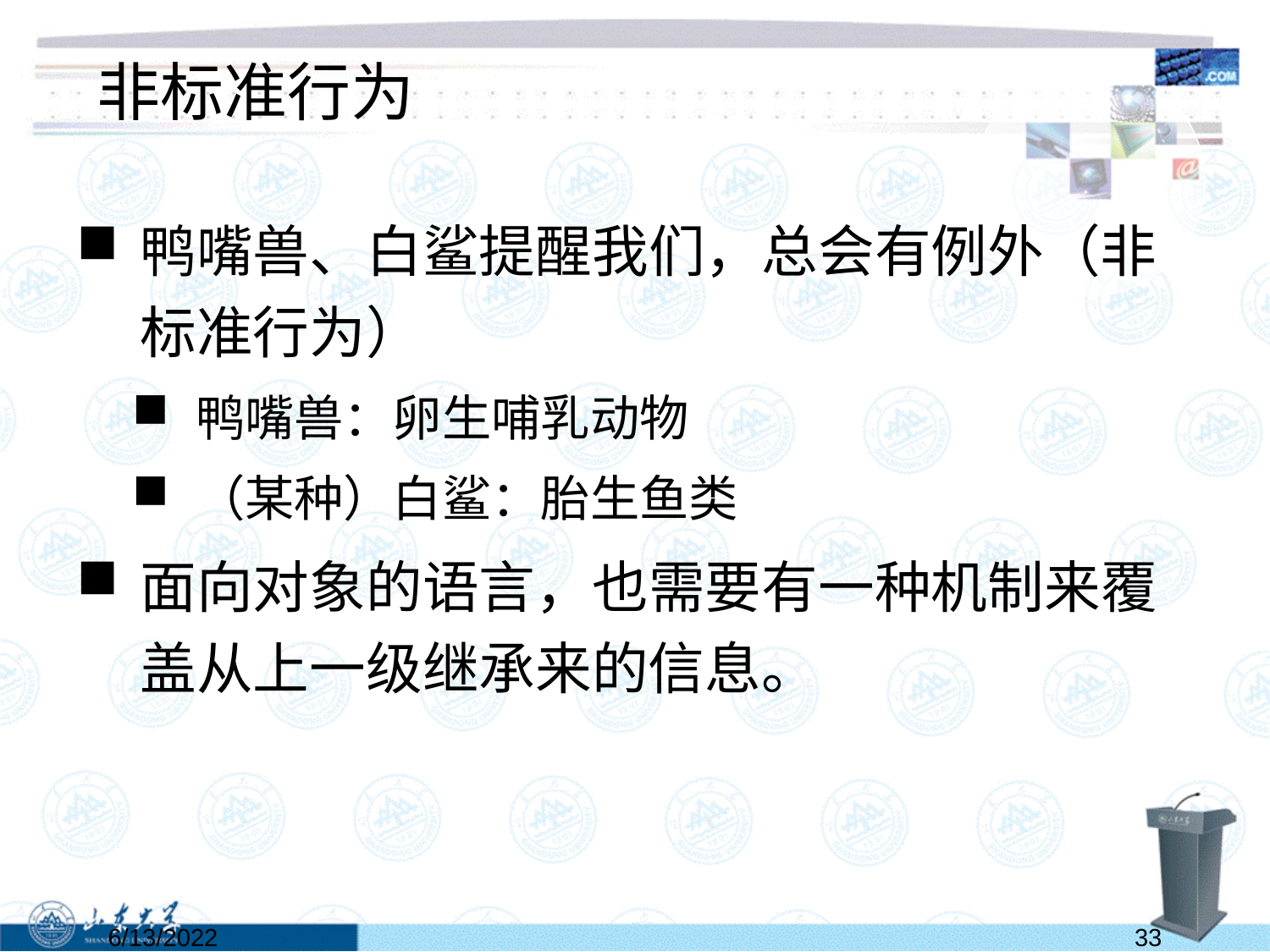

# 非标准行为
鸭嘴兽、白鲨提醒我们，总会有例外（非标准行为）
鸭嘴兽：卵生哺乳动物
（某种）白鲨：胎生鱼类
面向对象的语言，也需要有一种机制来覆盖从上一级继承来的信息。
6/13/2022
33